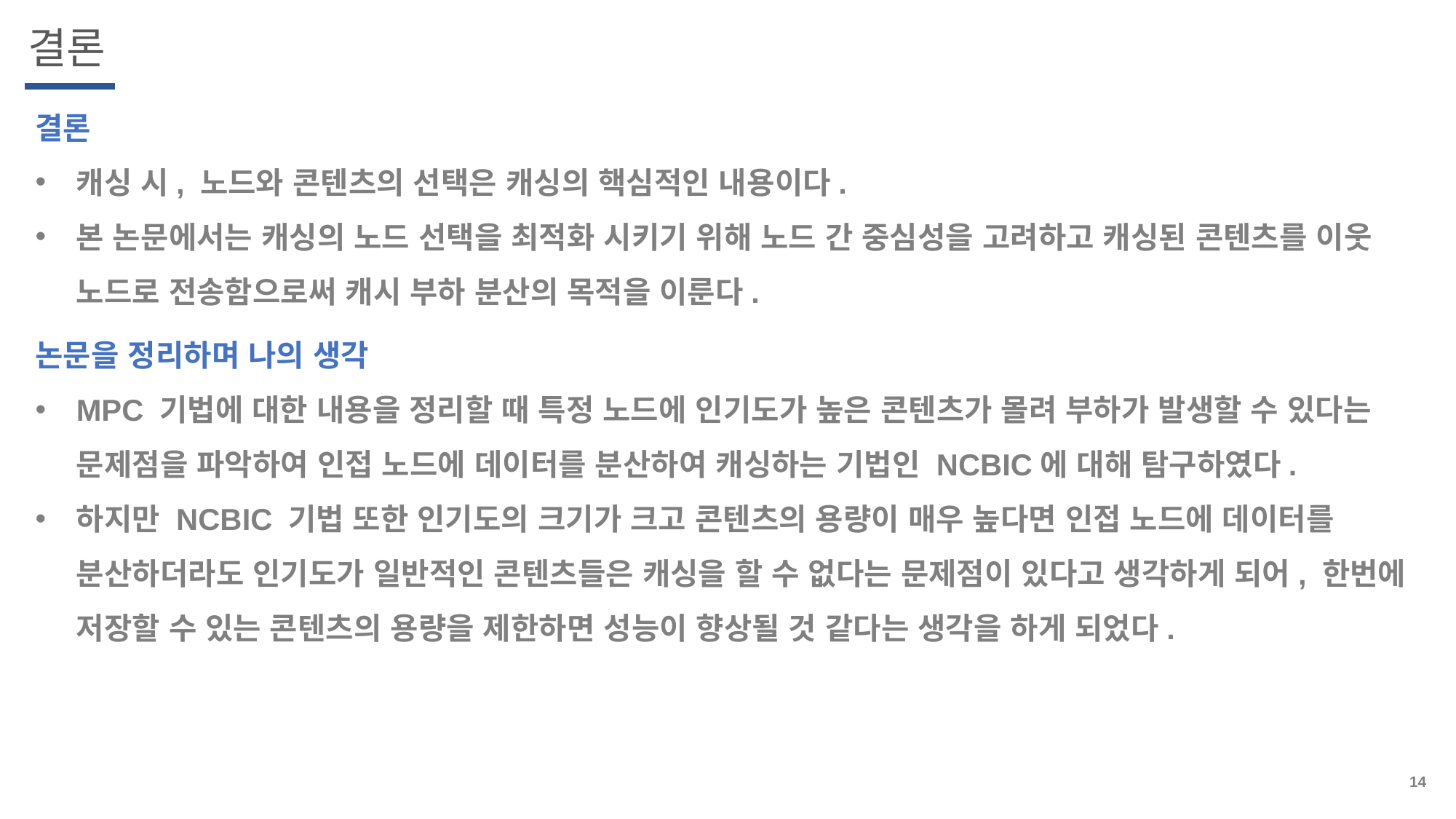

결론
결론
캐싱 시, 노드와 콘텐츠의 선택은 캐싱의 핵심적인 내용이다.
본 논문에서는 캐싱의 노드 선택을 최적화 시키기 위해 노드 간 중심성을 고려하고 캐싱된 콘텐츠를 이웃 노드로 전송함으로써 캐시 부하 분산의 목적을 이룬다.
논문을 정리하며 나의 생각
MPC 기법에 대한 내용을 정리할 때 특정 노드에 인기도가 높은 콘텐츠가 몰려 부하가 발생할 수 있다는 문제점을 파악하여 인접 노드에 데이터를 분산하여 캐싱하는 기법인 NCBIC에 대해 탐구하였다.
하지만 NCBIC 기법 또한 인기도의 크기가 크고 콘텐츠의 용량이 매우 높다면 인접 노드에 데이터를 분산하더라도 인기도가 일반적인 콘텐츠들은 캐싱을 할 수 없다는 문제점이 있다고 생각하게 되어, 한번에 저장할 수 있는 콘텐츠의 용량을 제한하면 성능이 향상될 것 같다는 생각을 하게 되었다.
14